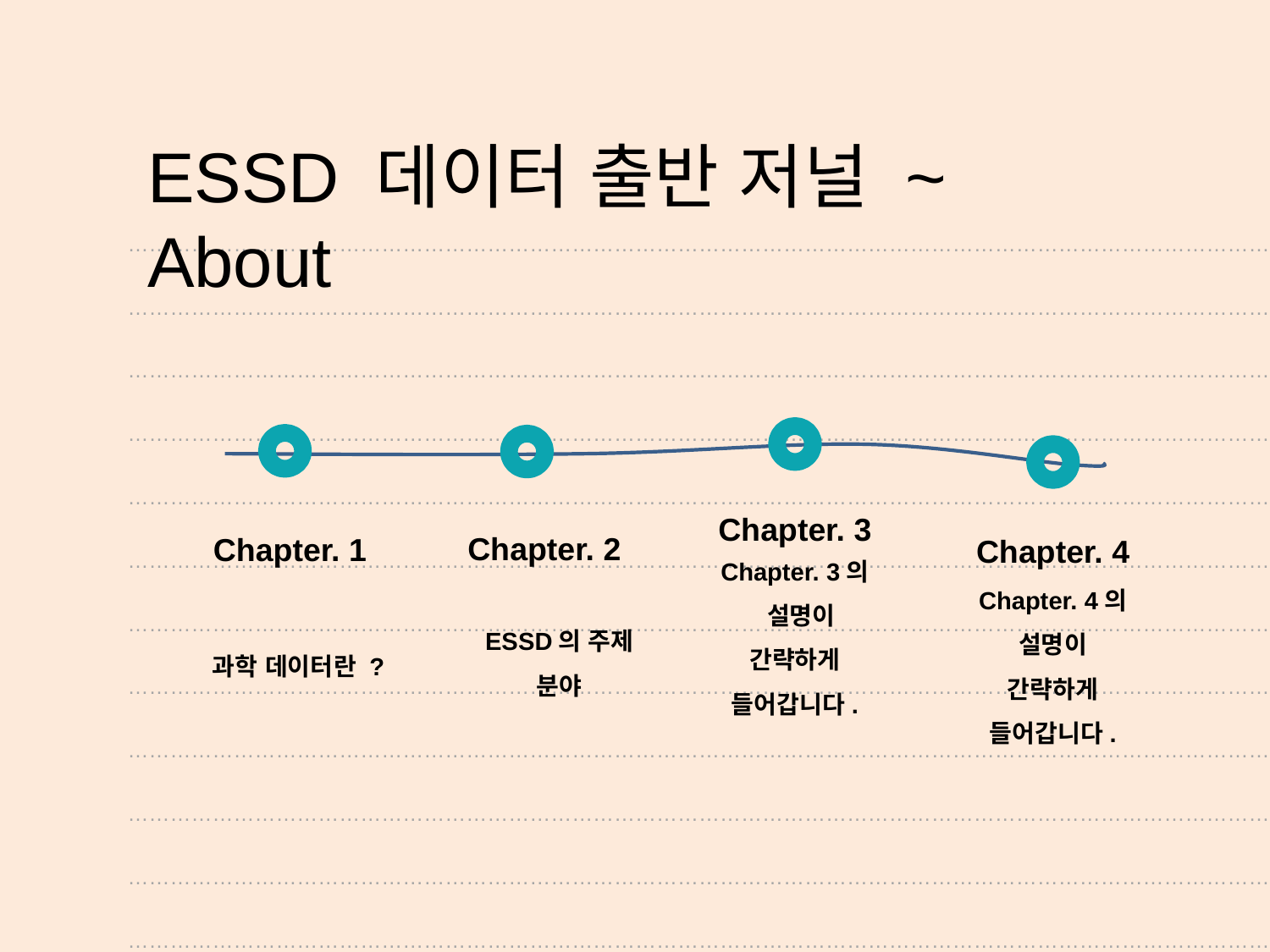

# ESSD 데이터 출반 저널 ~ About

Chapter. 3
Chapter. 2
Chapter. 1
Chapter. 4
Chapter. 3의
 설명이 간략하게 들어갑니다.
ESSD의 주제 분야
과학 데이터란 ?
Chapter. 4의
설명이 간략하게 들어갑니다.